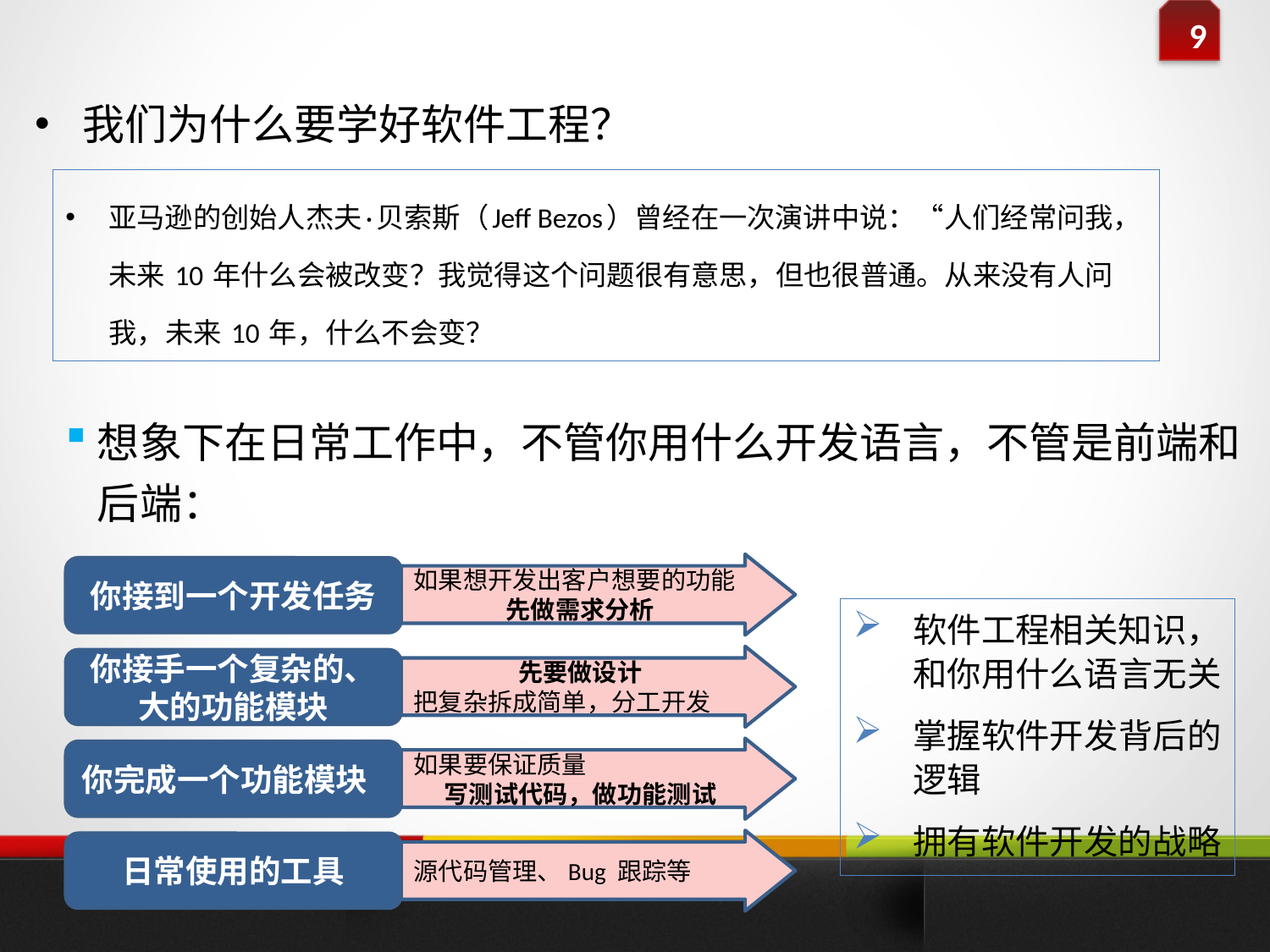

我们为什么要学好软件工程？
亚马逊的创始人杰夫·贝索斯（Jeff Bezos）曾经在一次演讲中说：“人们经常问我，未来 10 年什么会被改变？我觉得这个问题很有意思，但也很普通。从来没有人问我，未来 10 年，什么不会变？
想象下在日常工作中，不管你用什么开发语言，不管是前端和后端：
如果想开发出客户想要的功能
先做需求分析
你接到一个开发任务
软件工程相关知识，和你用什么语言无关
掌握软件开发背后的逻辑
拥有软件开发的战略
先要做设计
把复杂拆成简单，分工开发
你接手一个复杂的、大的功能模块
如果要保证质量
写测试代码，做功能测试
你完成一个功能模块
源代码管理、Bug 跟踪等
日常使用的工具